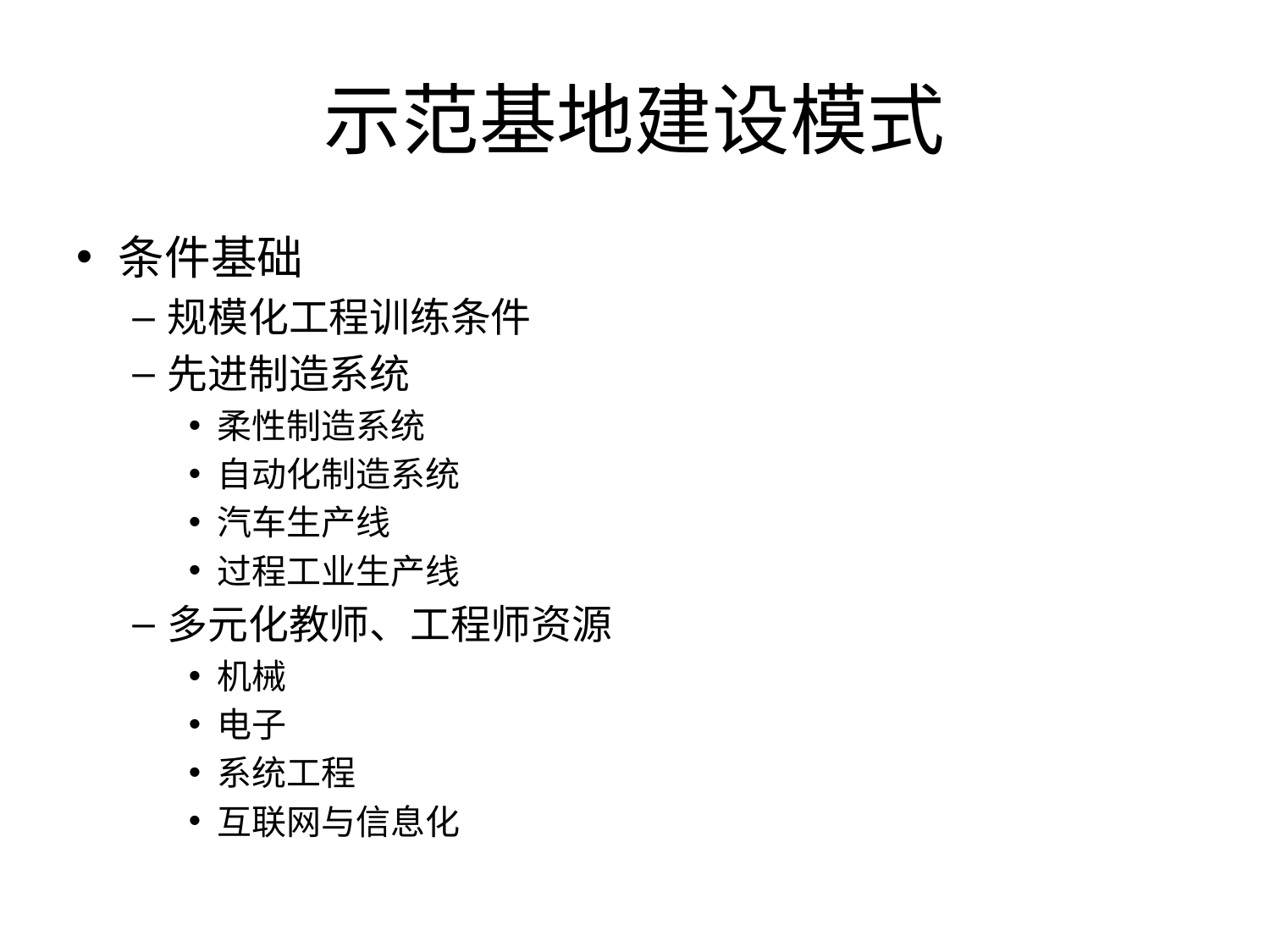

# 示范基地建设模式
条件基础
规模化工程训练条件
先进制造系统
柔性制造系统
自动化制造系统
汽车生产线
过程工业生产线
多元化教师、工程师资源
机械
电子
系统工程
互联网与信息化